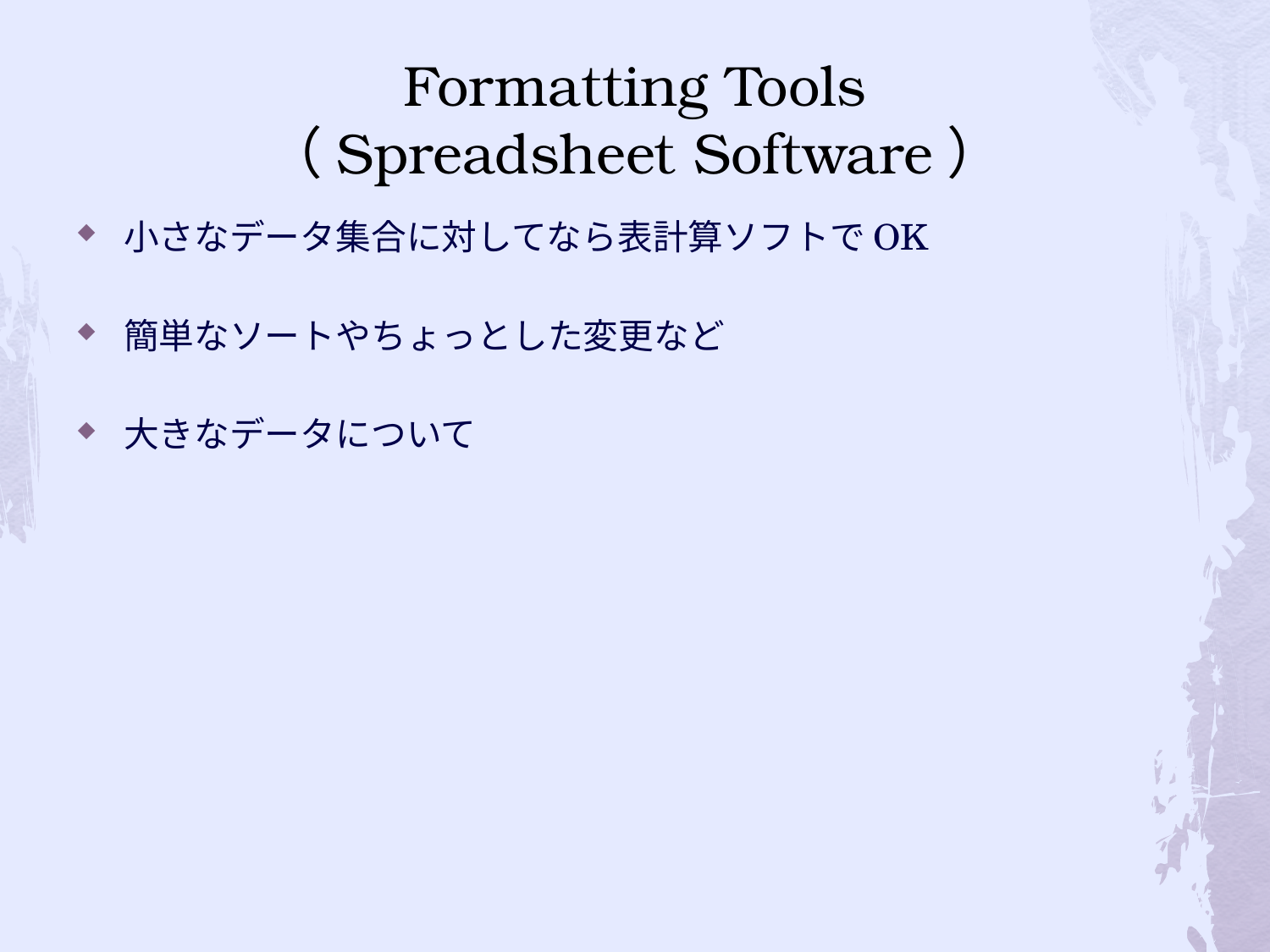

# Formatting Tools （Spreadsheet Software）
小さなデータ集合に対してなら表計算ソフトでOK

簡単なソートやちょっとした変更など

大きなデータについて